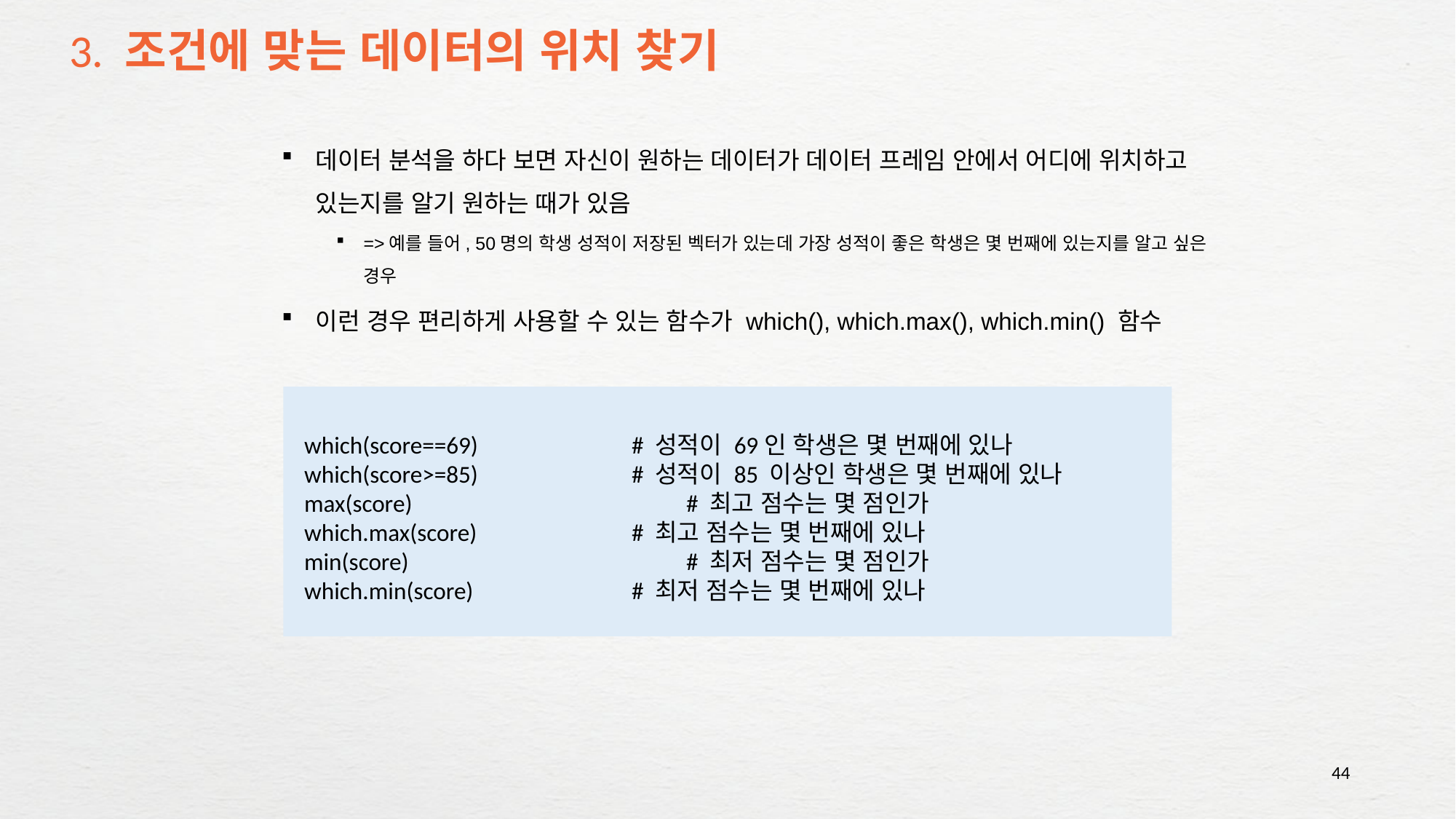

# 3. 조건에 맞는 데이터의 위치 찾기

데이터 분석을 하다 보면 자신이 원하는 데이터가 데이터 프레임 안에서 어디에 위치하고 있는지를 알기 원하는 때가 있음
=>예를 들어, 50명의 학생 성적이 저장된 벡터가 있는데 가장 성적이 좋은 학생은 몇 번째에 있는지를 알고 싶은 경우
이런 경우 편리하게 사용할 수 있는 함수가 which(), which.max(), which.min() 함수

which(score==69) 		# 성적이 69인 학생은 몇 번째에 있나
which(score>=85) 		# 성적이 85 이상인 학생은 몇 번째에 있나
max(score) 		          # 최고 점수는 몇 점인가
which.max(score) 		# 최고 점수는 몇 번째에 있나
min(score) 		          # 최저 점수는 몇 점인가
which.min(score) 		# 최저 점수는 몇 번째에 있나
44